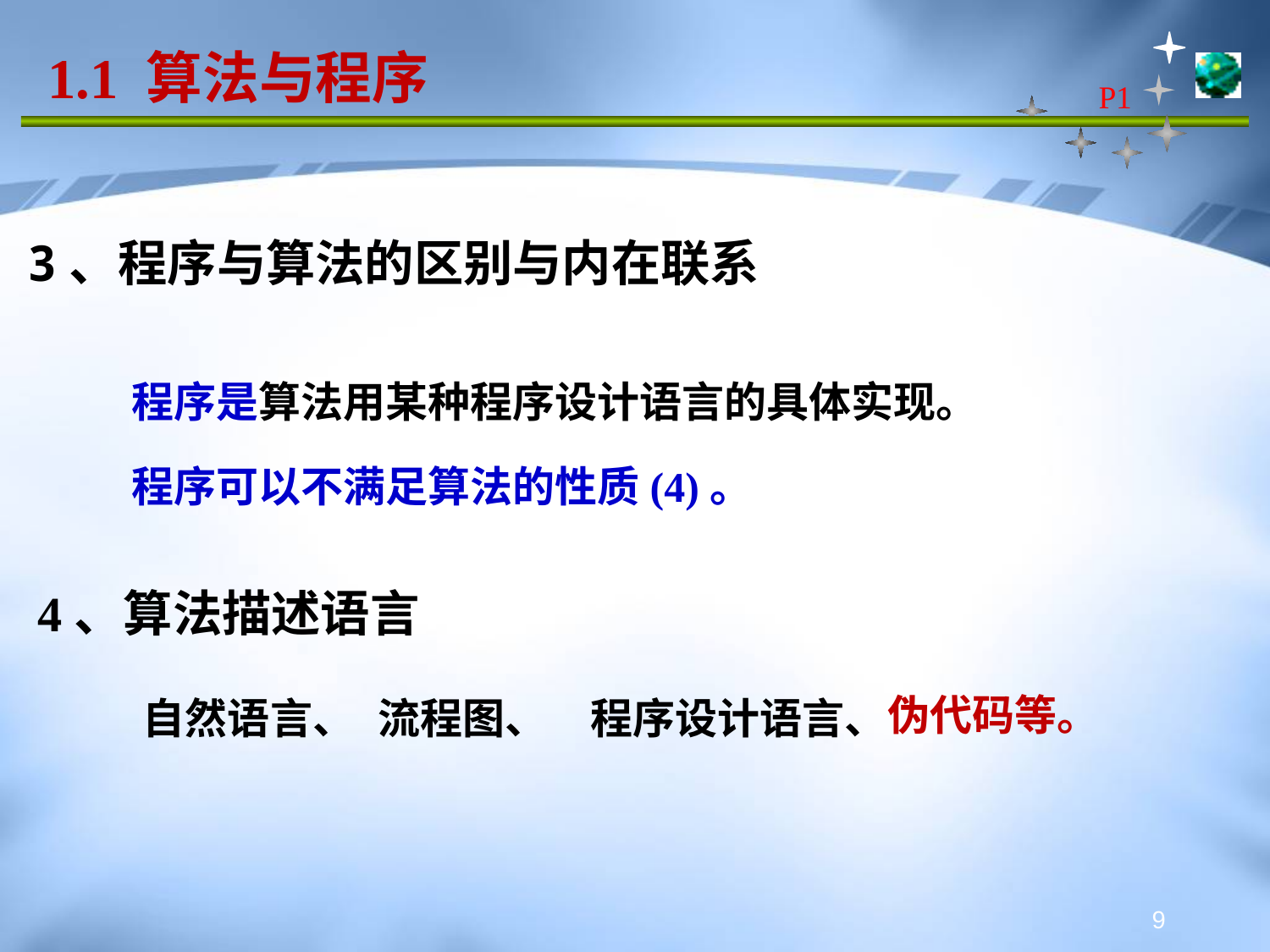

# 1.1 算法与程序
P1
3、程序与算法的区别与内在联系
  程序是算法用某种程序设计语言的具体实现。
  程序可以不满足算法的性质(4)。
4、算法描述语言
伪代码等。
自然语言、
流程图、

程序设计语言、
9